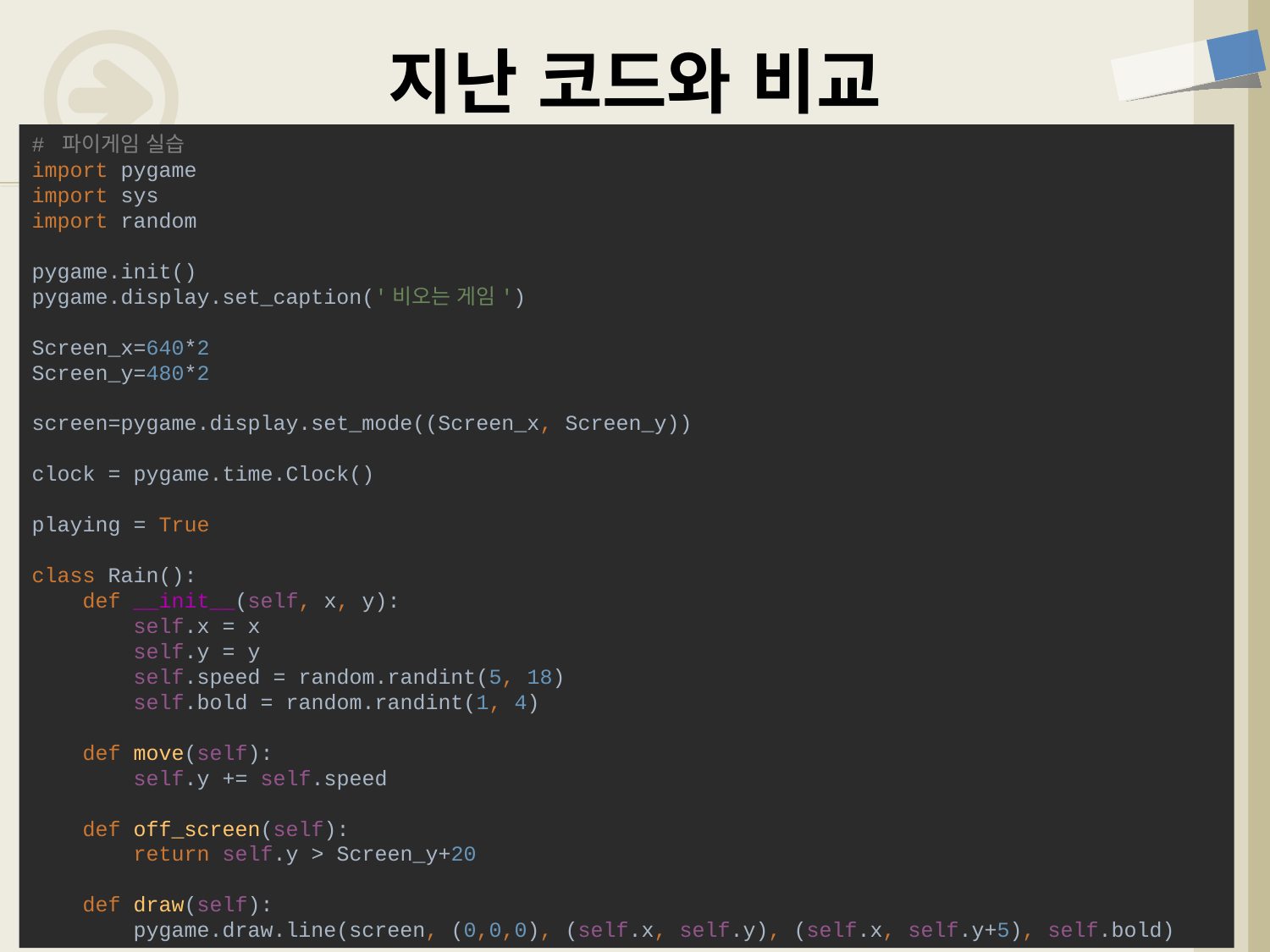

# 지난 코드와 비교
# 파이게임 실습 import pygame import sys import random pygame.init() pygame.display.set_caption('비오는 게임') Screen_x=640*2 Screen_y=480*2 screen=pygame.display.set_mode((Screen_x, Screen_y)) clock = pygame.time.Clock() playing = True class Rain(): def __init__(self, x, y): self.x = x self.y = y self.speed = random.randint(5, 18) self.bold = random.randint(1, 4) def move(self): self.y += self.speed def off_screen(self): return self.y > Screen_y+20 def draw(self): pygame.draw.line(screen, (0,0,0), (self.x, self.y), (self.x, self.y+5), self.bold)